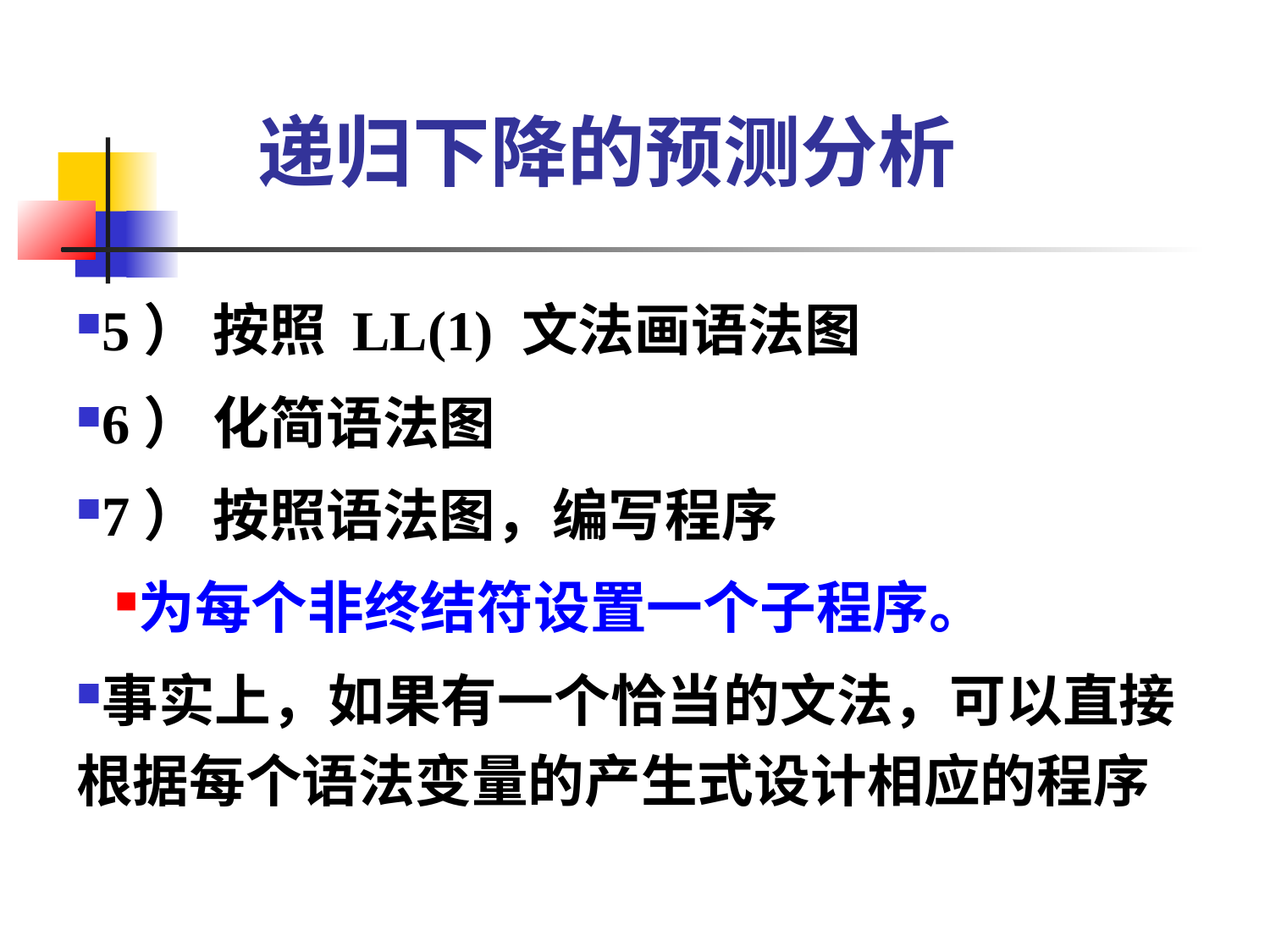

递归下降的预测分析
5） 按照 LL(1) 文法画语法图
6） 化简语法图
7） 按照语法图，编写程序
为每个非终结符设置一个子程序。
事实上，如果有一个恰当的文法，可以直接根据每个语法变量的产生式设计相应的程序